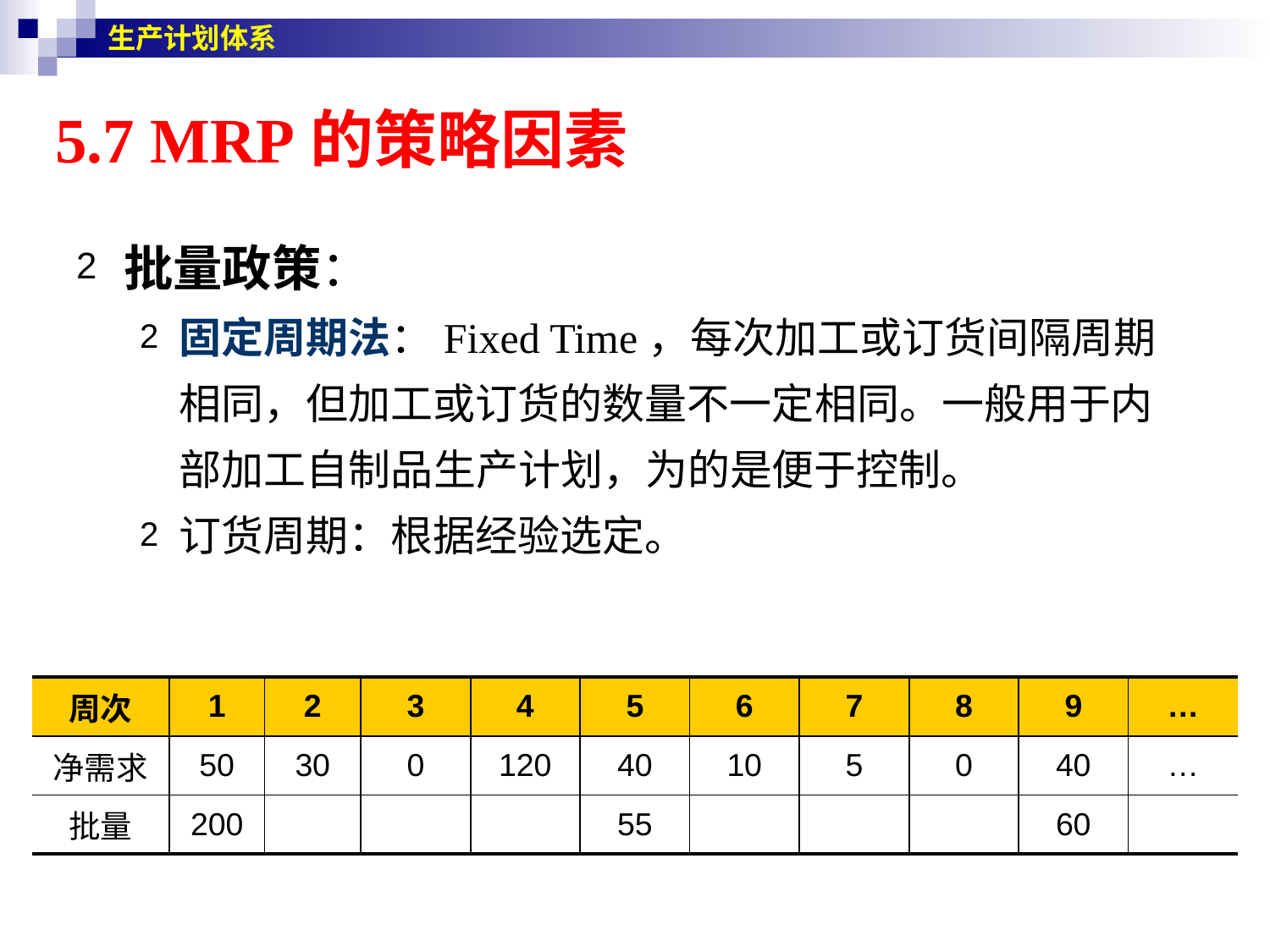

生产计划体系
# 5.7 MRP的策略因素
批量政策：
固定周期法：Fixed Time，每次加工或订货间隔周期相同，但加工或订货的数量不一定相同。一般用于内部加工自制品生产计划，为的是便于控制。
订货周期：根据经验选定。
| 周次 | 1 | 2 | 3 | 4 | 5 | 6 | 7 | 8 | 9 | … |
| --- | --- | --- | --- | --- | --- | --- | --- | --- | --- | --- |
| 净需求 | 50 | 30 | 0 | 120 | 40 | 10 | 5 | 0 | 40 | … |
| 批量 | 200 |  |  |  | 55 |  |  |  | 60 |  |